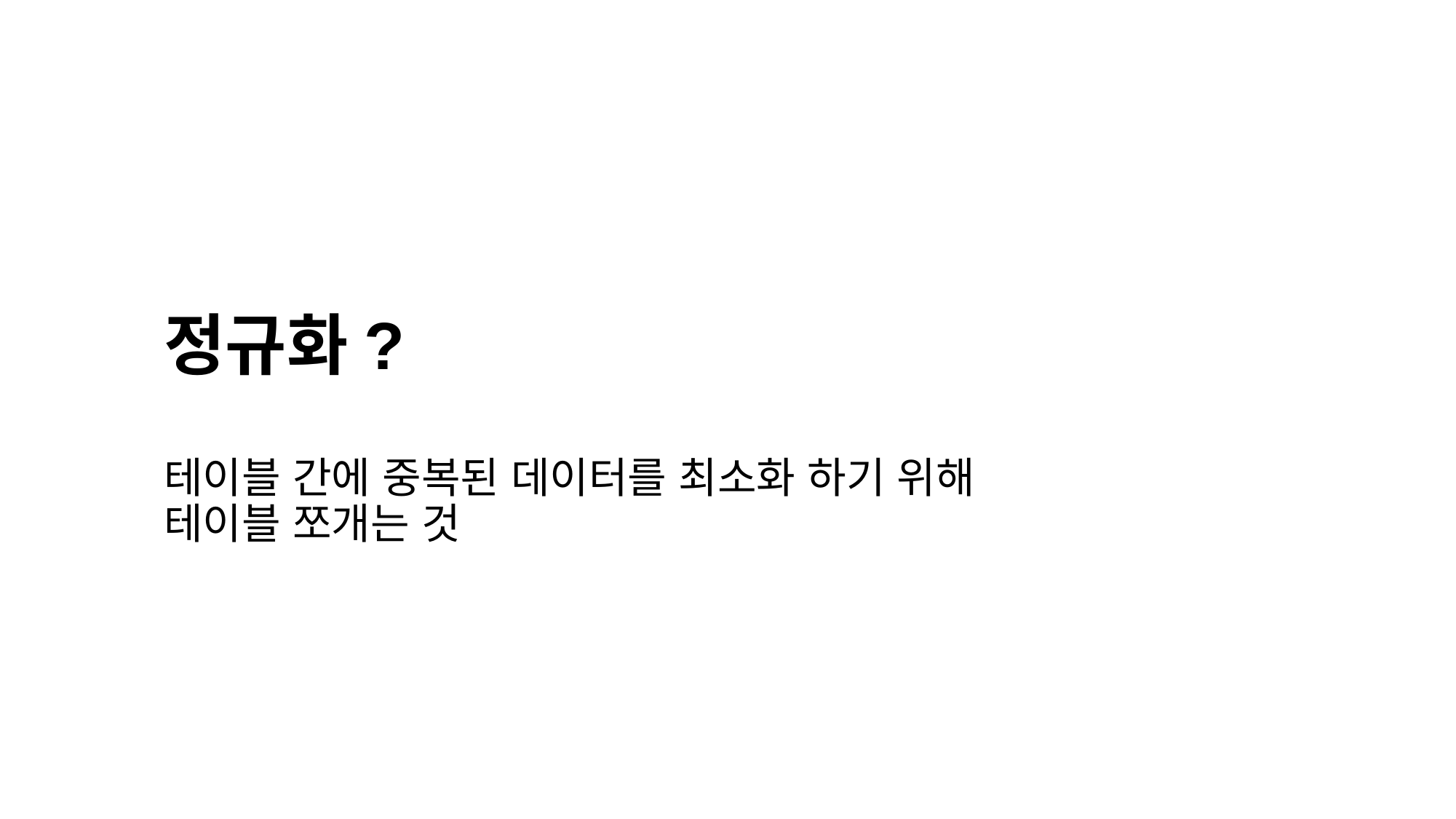

정규화?

테이블 간에 중복된 데이터를 최소화 하기 위해
테이블 쪼개는 것